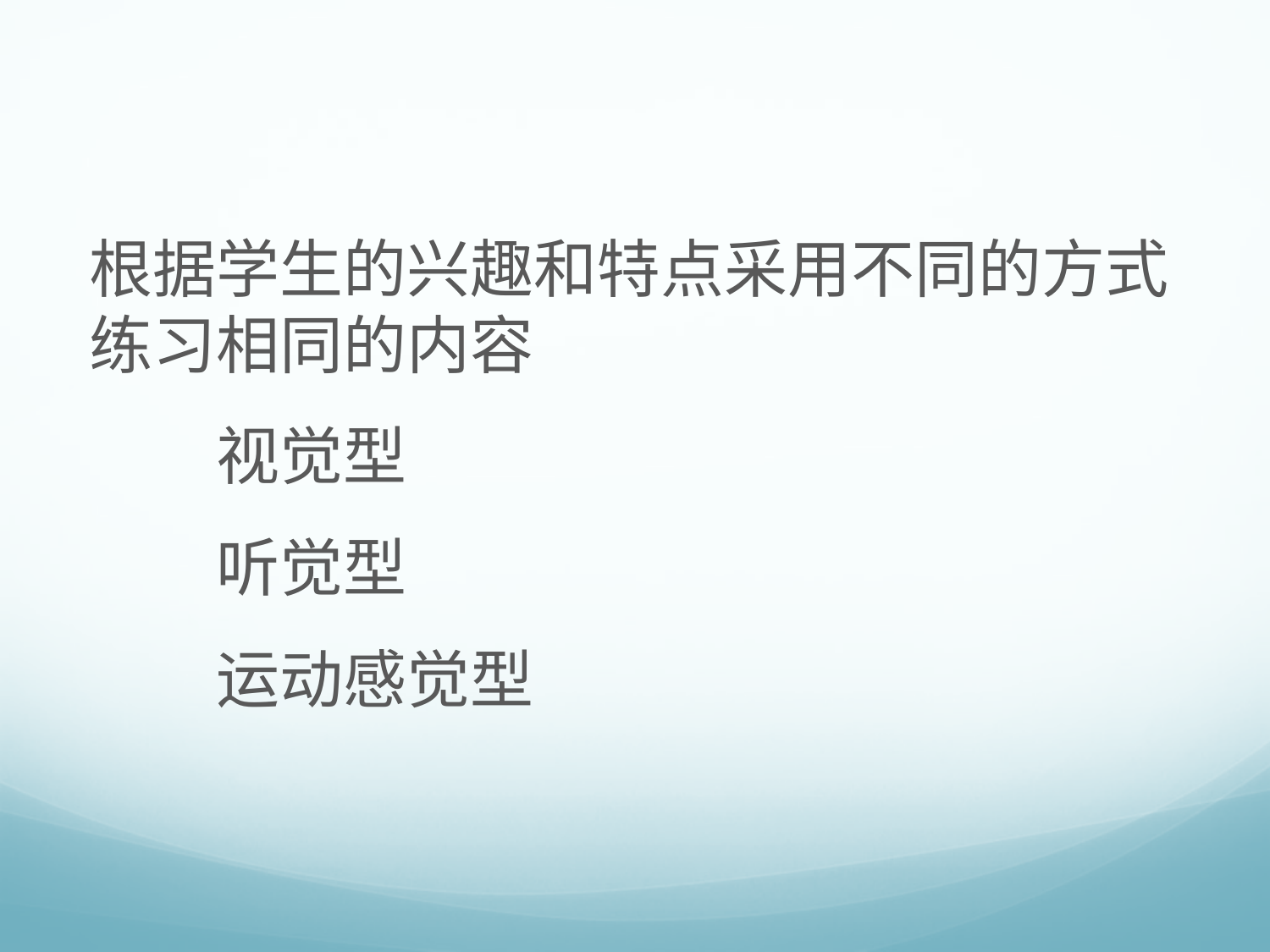

#
根据学生的兴趣和特点采用不同的方式练习相同的内容
     	视觉型
	听觉型
	运动感觉型